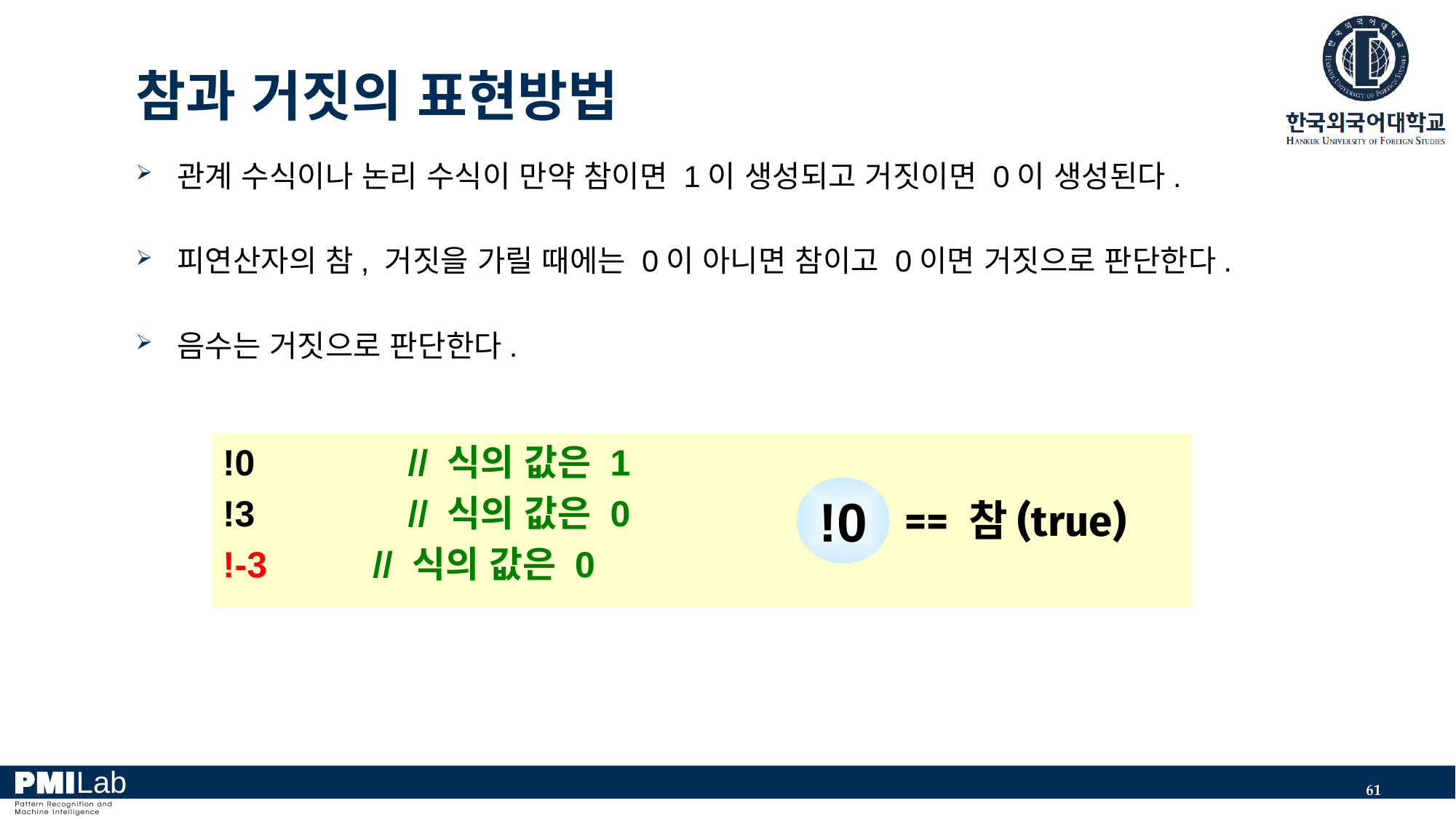

# 참과 거짓의 표현방법
관계 수식이나 논리 수식이 만약 참이면 1이 생성되고 거짓이면 0이 생성된다.

피연산자의 참, 거짓을 가릴 때에는 0이 아니면 참이고 0이면 거짓으로 판단한다.

음수는 거짓으로 판단한다.
!0               // 식의 값은 1
!3               // 식의 값은 0
!-3       	// 식의 값은 0
!0
== 참(true)
61